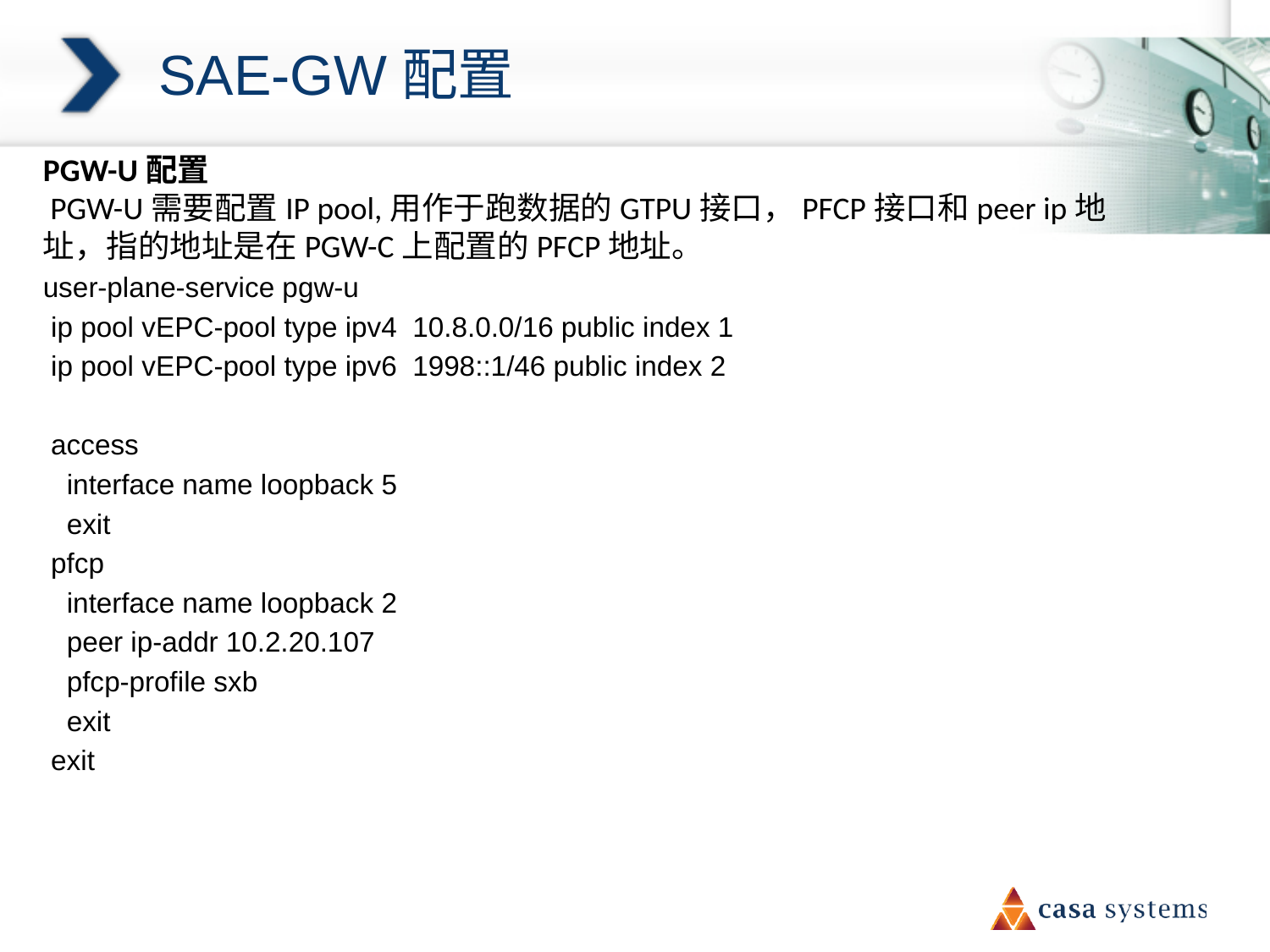

# SAE-GW配置
PGW-U配置
 PGW-U需要配置IP pool,用作于跑数据的GTPU接口，PFCP接口和peer ip地址，指的地址是在PGW-C上配置的PFCP地址。
user-plane-service pgw-u
 ip pool vEPC-pool type ipv4  10.8.0.0/16 public index 1
 ip pool vEPC-pool type ipv6  1998::1/46 public index 2

 access
   interface name loopback 5
   exit
 pfcp
   interface name loopback 2
   peer ip-addr 10.2.20.107
   pfcp-profile sxb
   exit
 exit